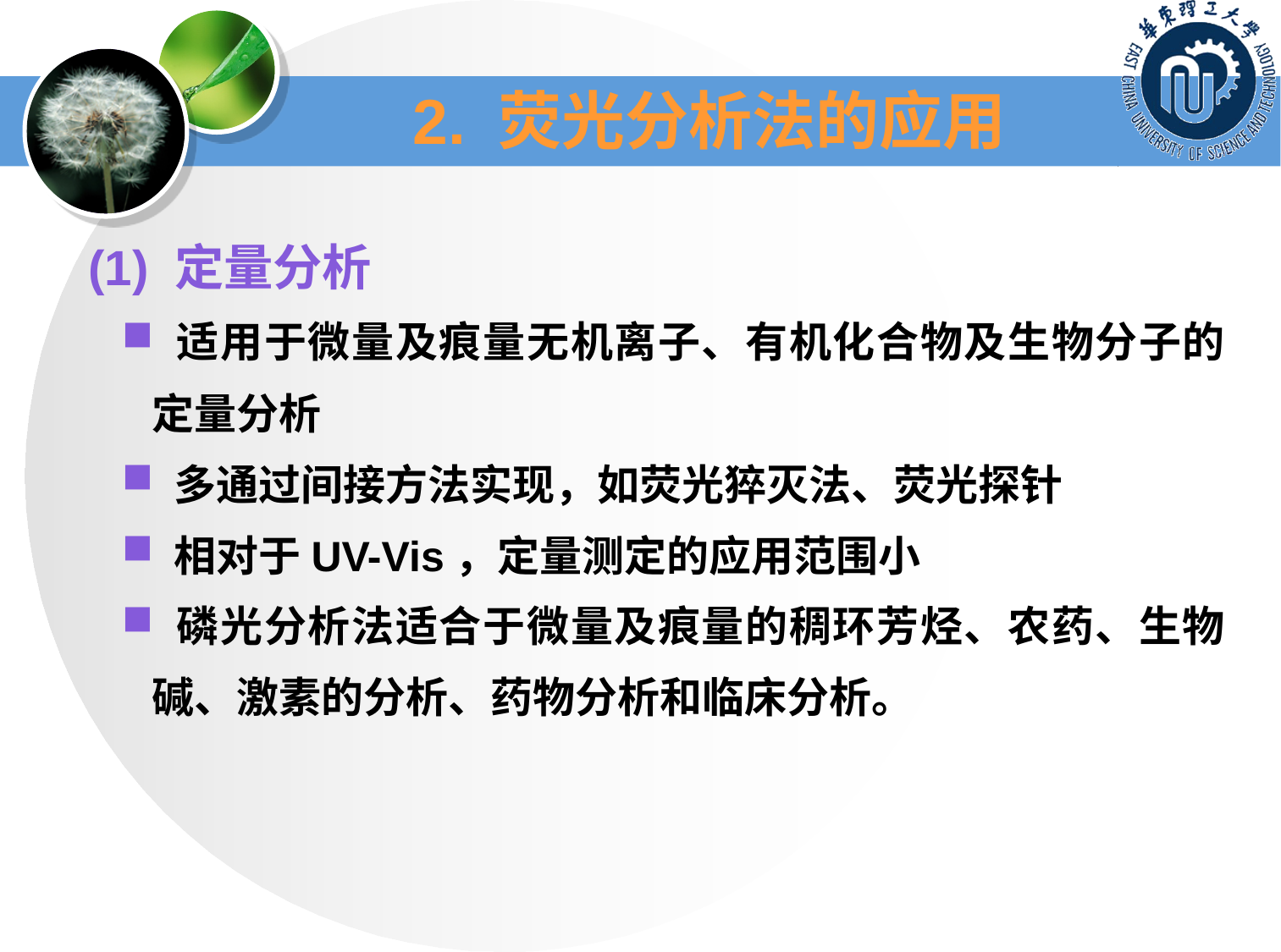

# 2. 荧光分析法的应用
(1) 定量分析
 适用于微量及痕量无机离子、有机化合物及生物分子的定量分析
 多通过间接方法实现，如荧光猝灭法、荧光探针
 相对于UV-Vis，定量测定的应用范围小
 磷光分析法适合于微量及痕量的稠环芳烃、农药、生物碱、激素的分析、药物分析和临床分析。